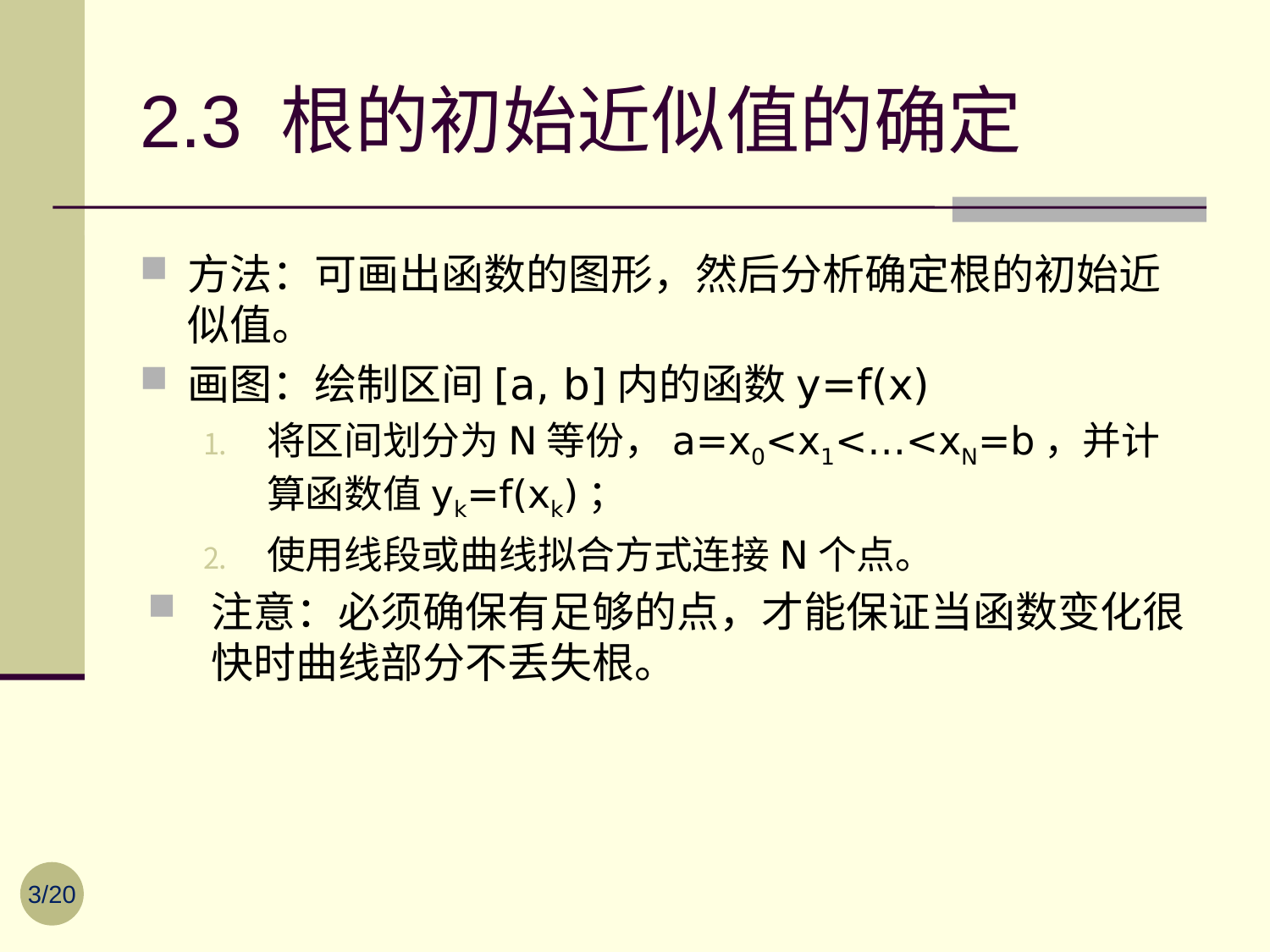

# 2.3 根的初始近似值的确定
方法：可画出函数的图形，然后分析确定根的初始近似值。
画图：绘制区间[a, b]内的函数y=f(x)
将区间划分为N等份，a=x0<x1<…<xN=b，并计算函数值yk=f(xk)；
使用线段或曲线拟合方式连接N个点。
注意：必须确保有足够的点，才能保证当函数变化很快时曲线部分不丢失根。